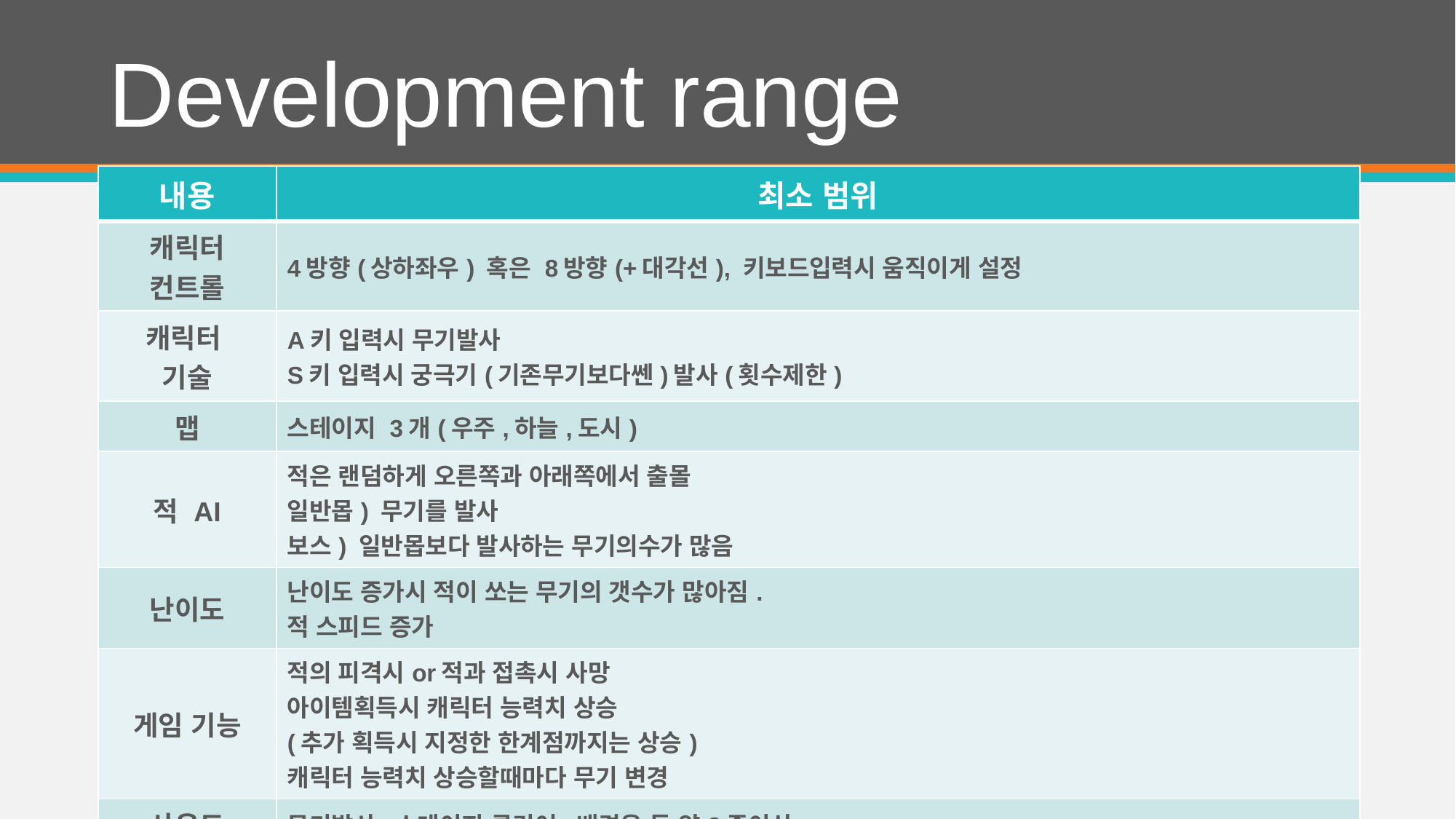

# Development range
| 내용 | 최소 범위 |
| --- | --- |
| 캐릭터 컨트롤 | 4방향(상하좌우) 혹은 8방향(+대각선), 키보드입력시 움직이게 설정 |
| 캐릭터 기술 | A키 입력시 무기발사 S키 입력시 궁극기(기존무기보다쎈)발사(횟수제한) |
| 맵 | 스테이지 3개(우주,하늘,도시) |
| 적 AI | 적은 랜덤하게 오른쪽과 아래쪽에서 출몰 일반몹) 무기를 발사 보스) 일반몹보다 발사하는 무기의수가 많음 |
| 난이도 | 난이도 증가시 적이 쏘는 무기의 갯수가 많아짐. 적 스피드 증가 |
| 게임 기능 | 적의 피격시or적과 접촉시 사망 아이템획득시 캐릭터 능력치 상승 (추가 획득시 지정한 한계점까지는 상승) 캐릭터 능력치 상승할때마다 무기 변경 |
| 사운드 | 무기발사,스테이지 클리어,배경음 등 약3종이상 |
| 애니메이션 | 무기발사,죽었을시,폭발,배경 등 약 4종이상 |